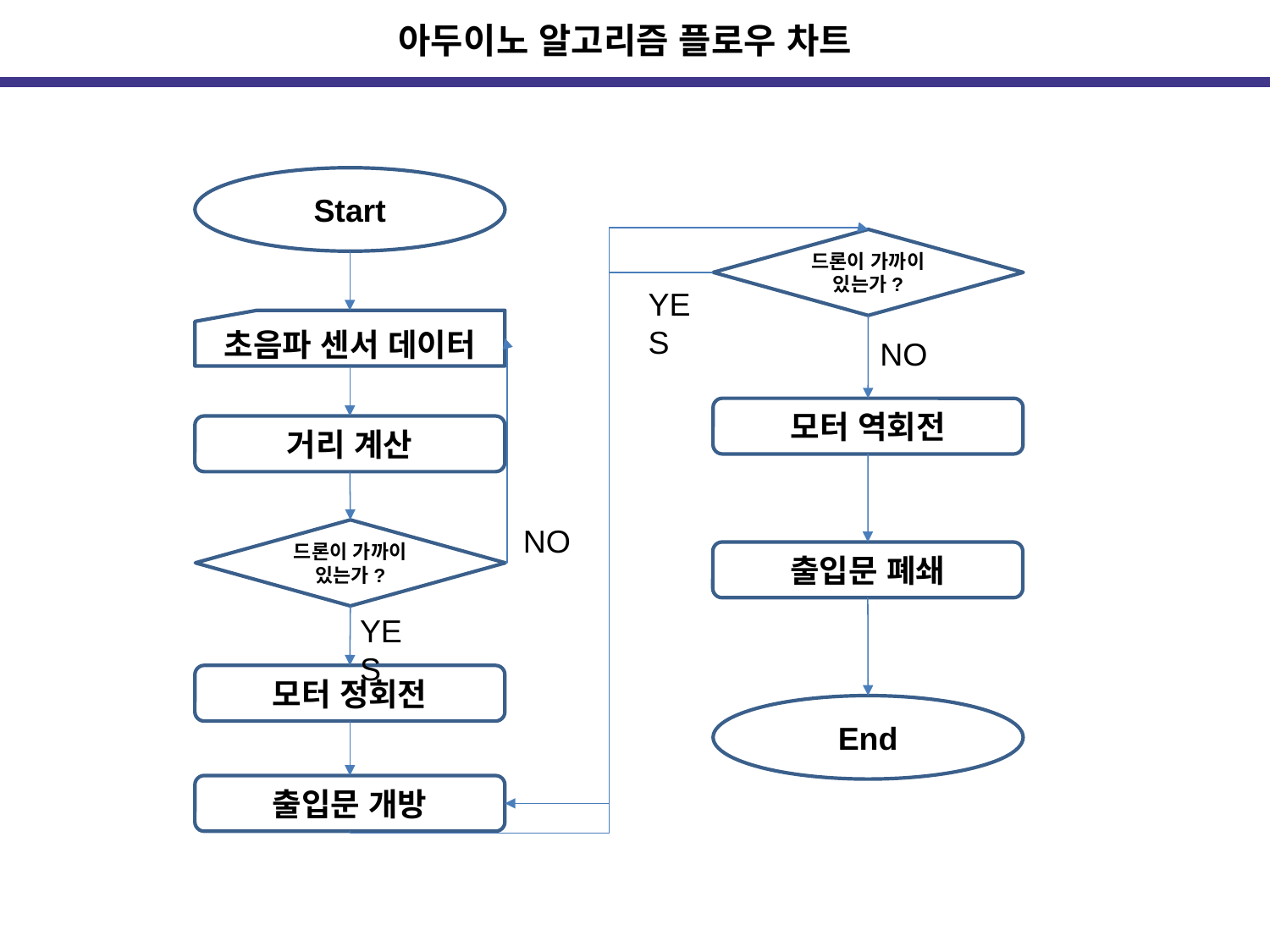

아두이노 알고리즘 플로우 차트

Start
드론이 가까이
있는가?
YES
초음파 센서 데이터
NO
모터 역회전
거리 계산
NO
드론이 가까이
있는가?
출입문 폐쇄
YES
모터 정회전
End
출입문 개방